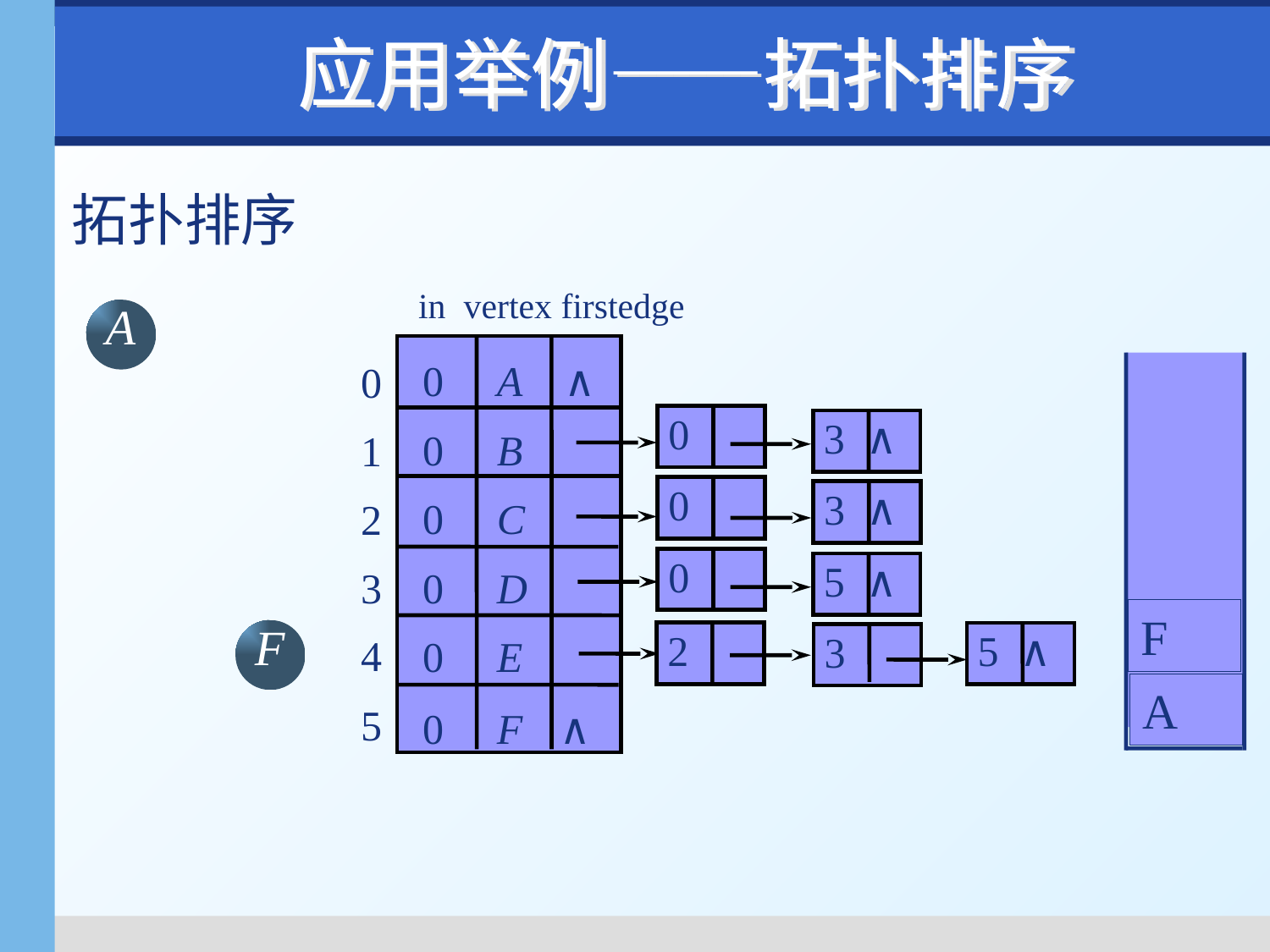

应用举例——拓扑排序
拓扑排序
 in  vertex firstedge
A

 0     A    ∧
 0     B
 0     C
 0     D
 0     E
 0     F      ∧

0
1
2
3
4
5

 0

 3  ∧

 0
 3  ∧

 0

 5  ∧

F
F

 2

 5  ∧
 3

A